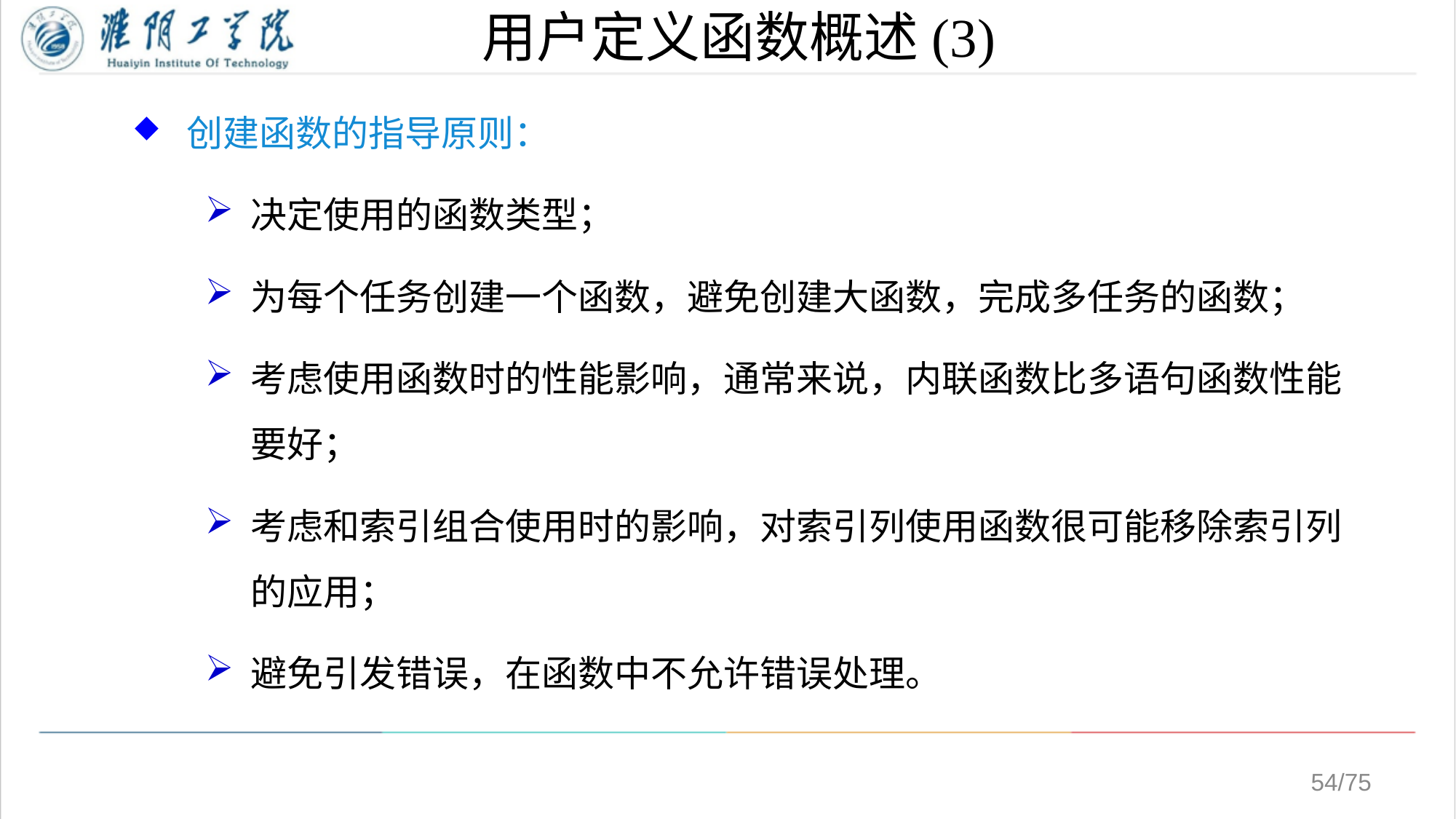

# 用户定义函数概述(3)
创建函数的指导原则：
决定使用的函数类型；
为每个任务创建一个函数，避免创建大函数，完成多任务的函数；
考虑使用函数时的性能影响，通常来说，内联函数比多语句函数性能要好；
考虑和索引组合使用时的影响，对索引列使用函数很可能移除索引列的应用；
避免引发错误，在函数中不允许错误处理。

54/75